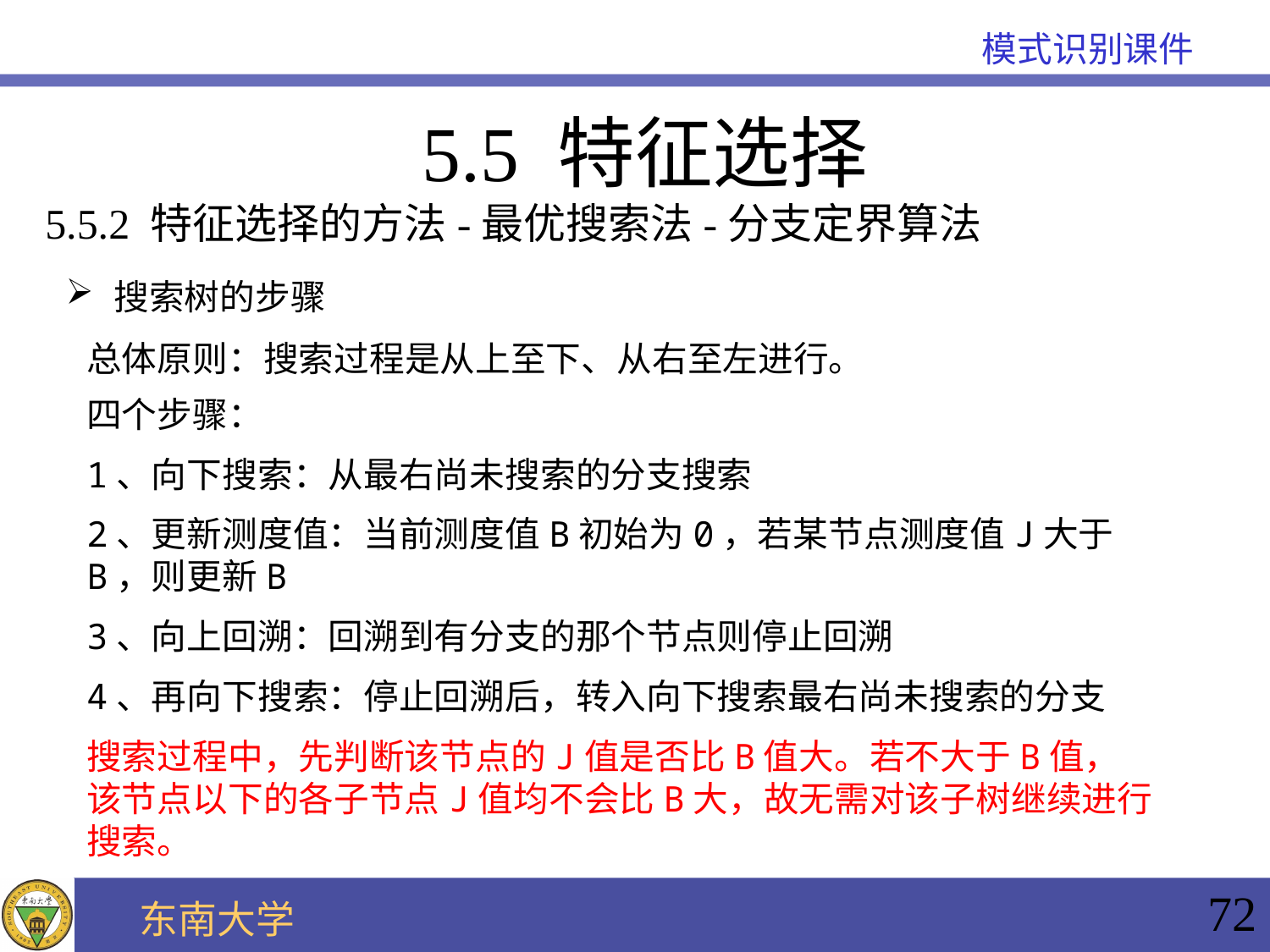

# 5.5 特征选择
5.5.2 特征选择的方法-最优搜索法-分支定界算法
搜索树的步骤
总体原则：搜索过程是从上至下、从右至左进行。
四个步骤：
1、向下搜索：从最右尚未搜索的分支搜索
2、更新测度值：当前测度值B初始为0，若某节点测度值J大于B，则更新B
3、向上回溯：回溯到有分支的那个节点则停止回溯
4、再向下搜索：停止回溯后，转入向下搜索最右尚未搜索的分支
搜索过程中，先判断该节点的J值是否比B值大。若不大于B值，该节点以下的各子节点J值均不会比B大，故无需对该子树继续进行搜索。
72